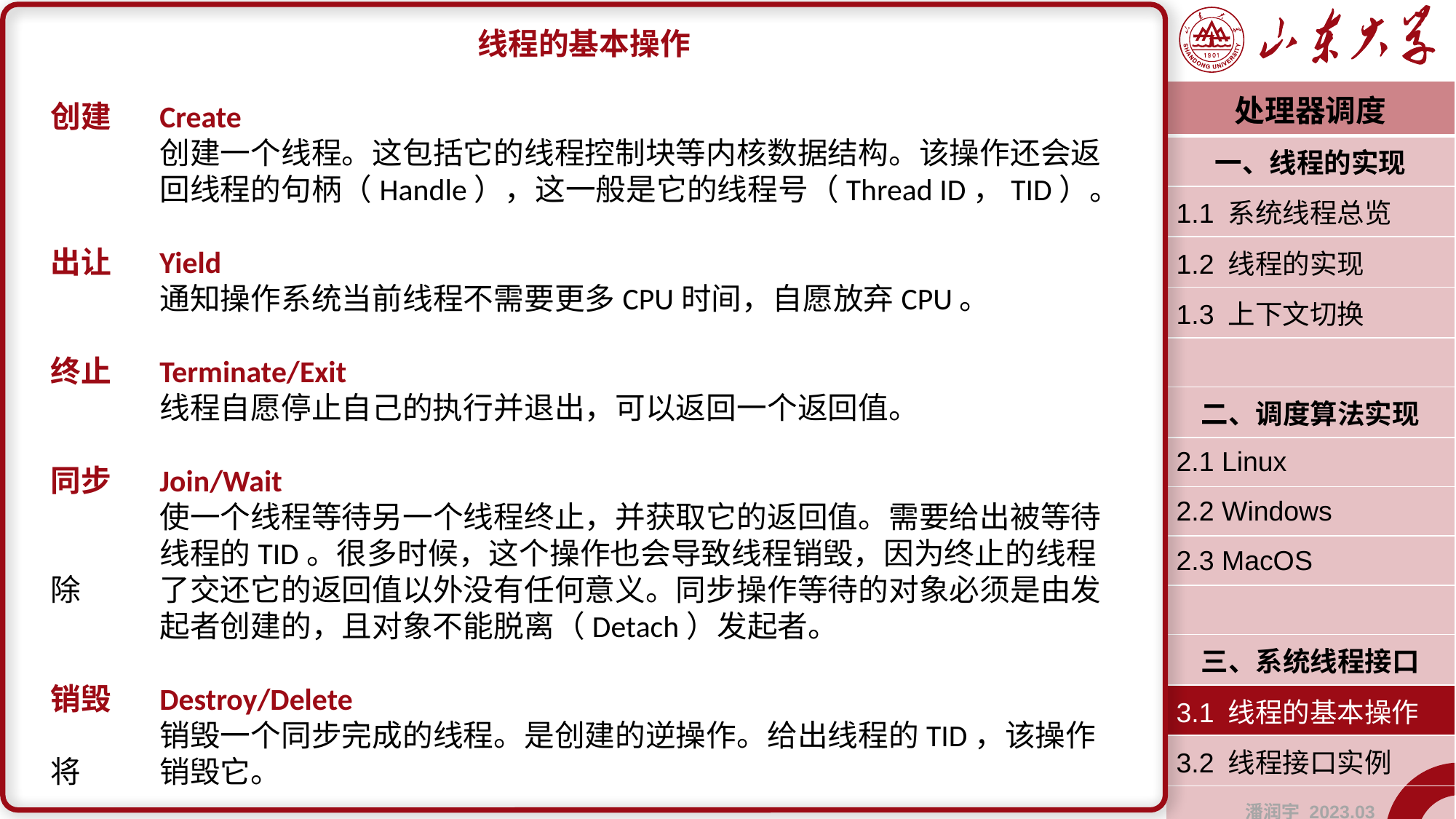

线程的基本操作

创建	Create
	创建一个线程。这包括它的线程控制块等内核数据结构。该操作还会返	回线程的句柄（Handle），这一般是它的线程号（Thread ID，TID）。

出让	Yield
	通知操作系统当前线程不需要更多CPU时间，自愿放弃CPU。

终止	Terminate/Exit
	线程自愿停止自己的执行并退出，可以返回一个返回值。

同步	Join/Wait
	使一个线程等待另一个线程终止，并获取它的返回值。需要给出被等待	线程的TID。很多时候，这个操作也会导致线程销毁，因为终止的线程除	了交还它的返回值以外没有任何意义。同步操作等待的对象必须是由发	起者创建的，且对象不能脱离（Detach）发起者。

销毁	Destroy/Delete
	销毁一个同步完成的线程。是创建的逆操作。给出线程的TID，该操作将	销毁它。
| 处理器调度 |
| --- |
| 一、线程的实现 |
| 1.1 系统线程总览 |
| 1.2 线程的实现 |
| 1.3 上下文切换 |
|  |
| 二、调度算法实现 |
| 2.1 Linux |
| 2.2 Windows |
| 2.3 MacOS |
|  |
| 三、系统线程接口 |
| 3.1 线程的基本操作 |
| 3.2 线程接口实例 |
| 潘润宇 2023.03 |